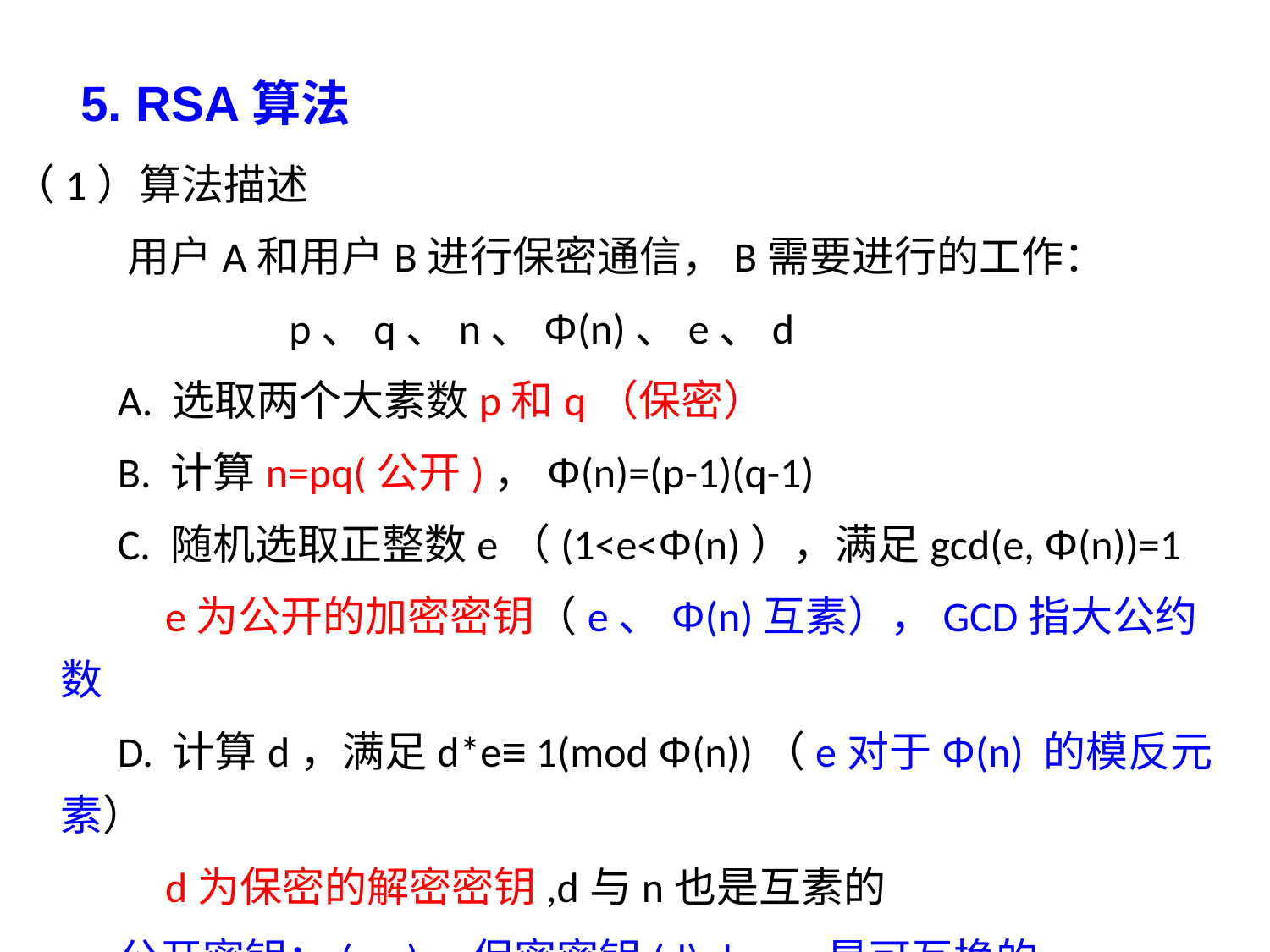

5. RSA算法
（1）算法描述
           用户A和用户B进行保密通信，B需要进行的工作：
                             p、q、n、Φ(n)、e、d
           A. 选取两个大素数p和q（保密）
           B. 计算n=pq(公开)，Φ(n)=(p-1)(q-1)
           C. 随机选取正整数e（(1<e<Φ(n)），满足gcd(e, Φ(n))=1
                e为公开的加密密钥（e、Φ(n)互素），GCD指大公约数
           D. 计算d，满足d*e≡ 1(mod Φ(n))（e对于Φ(n) 的模反元素）
                d为保密的解密密钥,d与n也是互素的
          公开密钥：(e,n)，保密密钥(d),d、e是可互换的